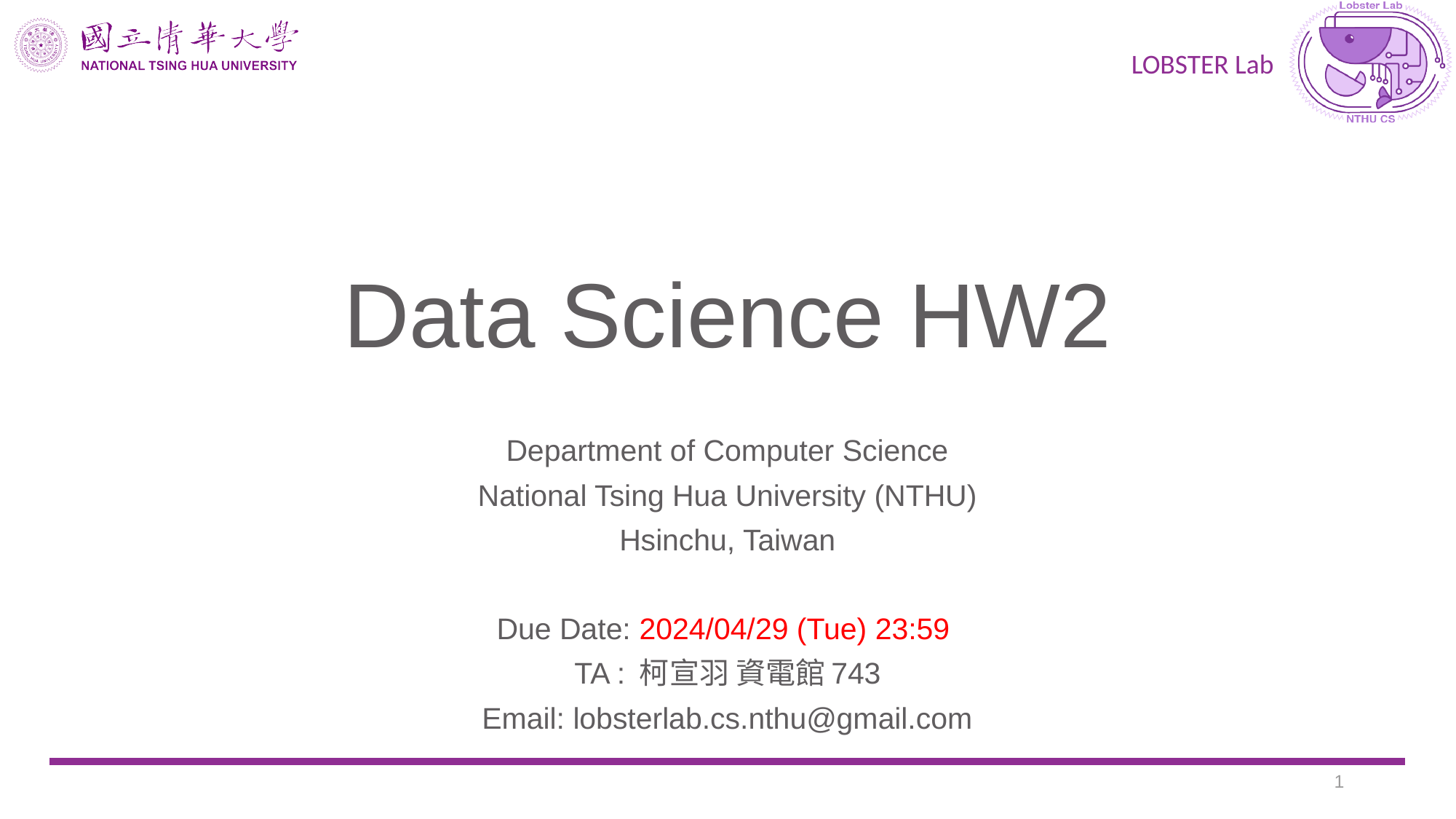

# Data Science HW2
Department of Computer Science
National Tsing Hua University (NTHU)
Hsinchu, Taiwan

Due Date: 2024/04/29 (Tue) 23:59
TA : 柯宣羽 資電館743
Email: lobsterlab.cs.nthu@gmail.com

1